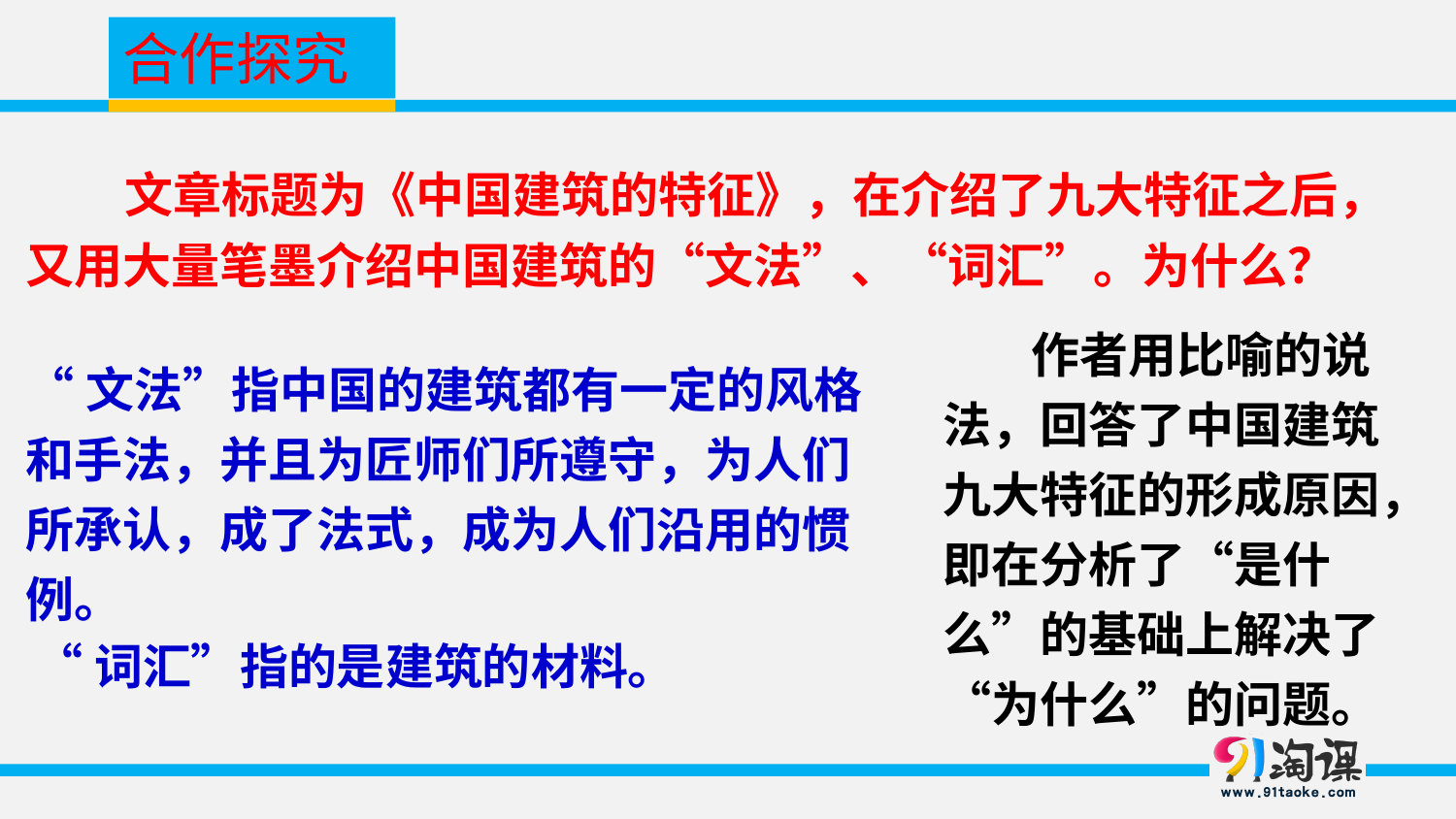

合作探究
        文章标题为《中国建筑的特征》，在介绍了九大特征之后，又用大量笔墨介绍中国建筑的“文法”、“词汇”。为什么？
       作者用比喻的说法，回答了中国建筑九大特征的形成原因，即在分析了“是什么”的基础上解决了“为什么”的问题。
“文法”指中国的建筑都有一定的风格和手法，并且为匠师们所遵守，为人们所承认，成了法式，成为人们沿用的惯例。
“词汇”指的是建筑的材料。